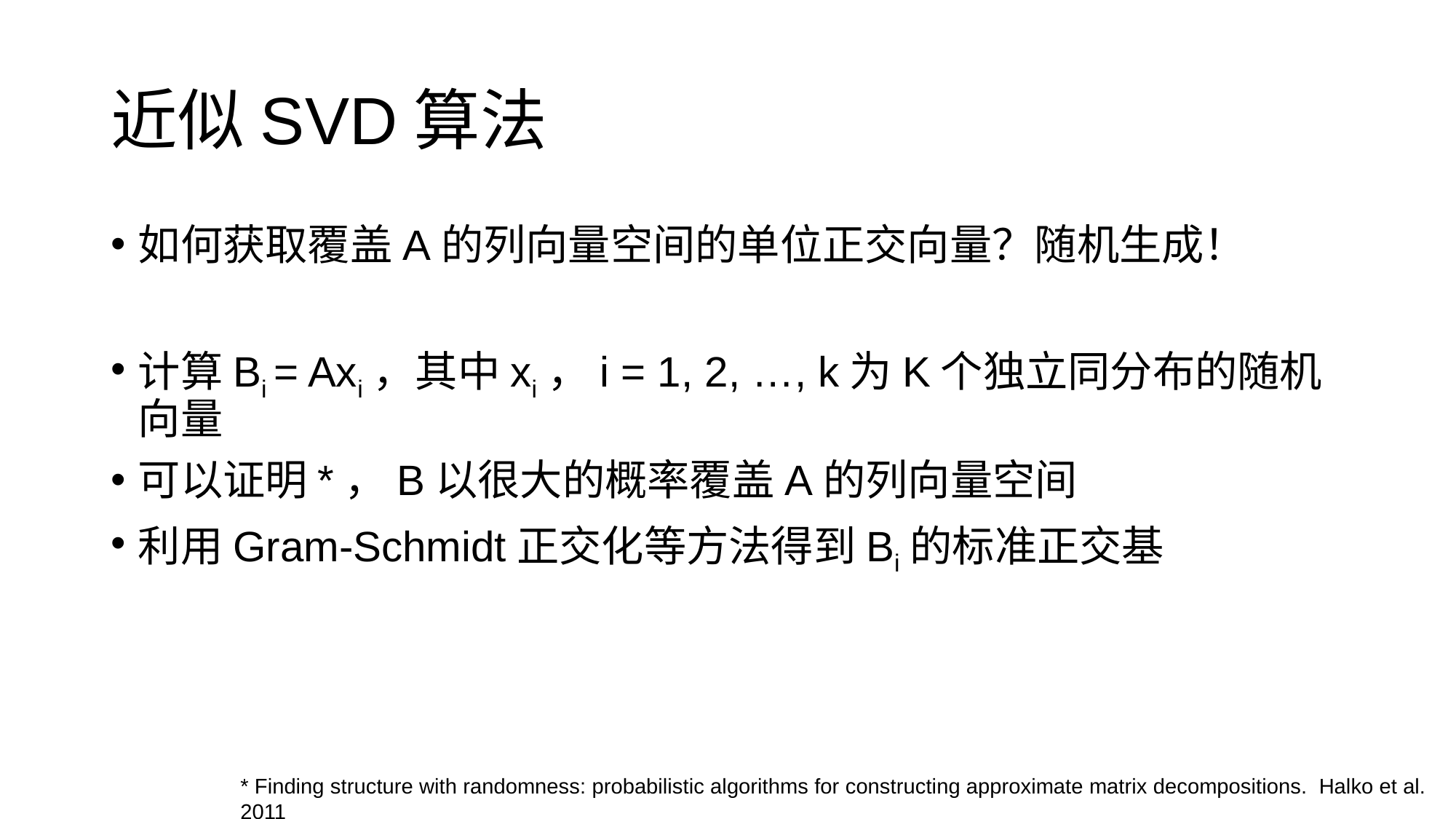

# 近似SVD算法
如何获取覆盖A的列向量空间的单位正交向量？随机生成！

计算Bi = Axi，其中xi，i = 1, 2, …, k为K个独立同分布的随机向量
可以证明*，B以很大的概率覆盖A的列向量空间
利用Gram-Schmidt正交化等方法得到Bi的标准正交基
* Finding structure with randomness: probabilistic algorithms for constructing approximate matrix decompositions.  Halko et al. 2011